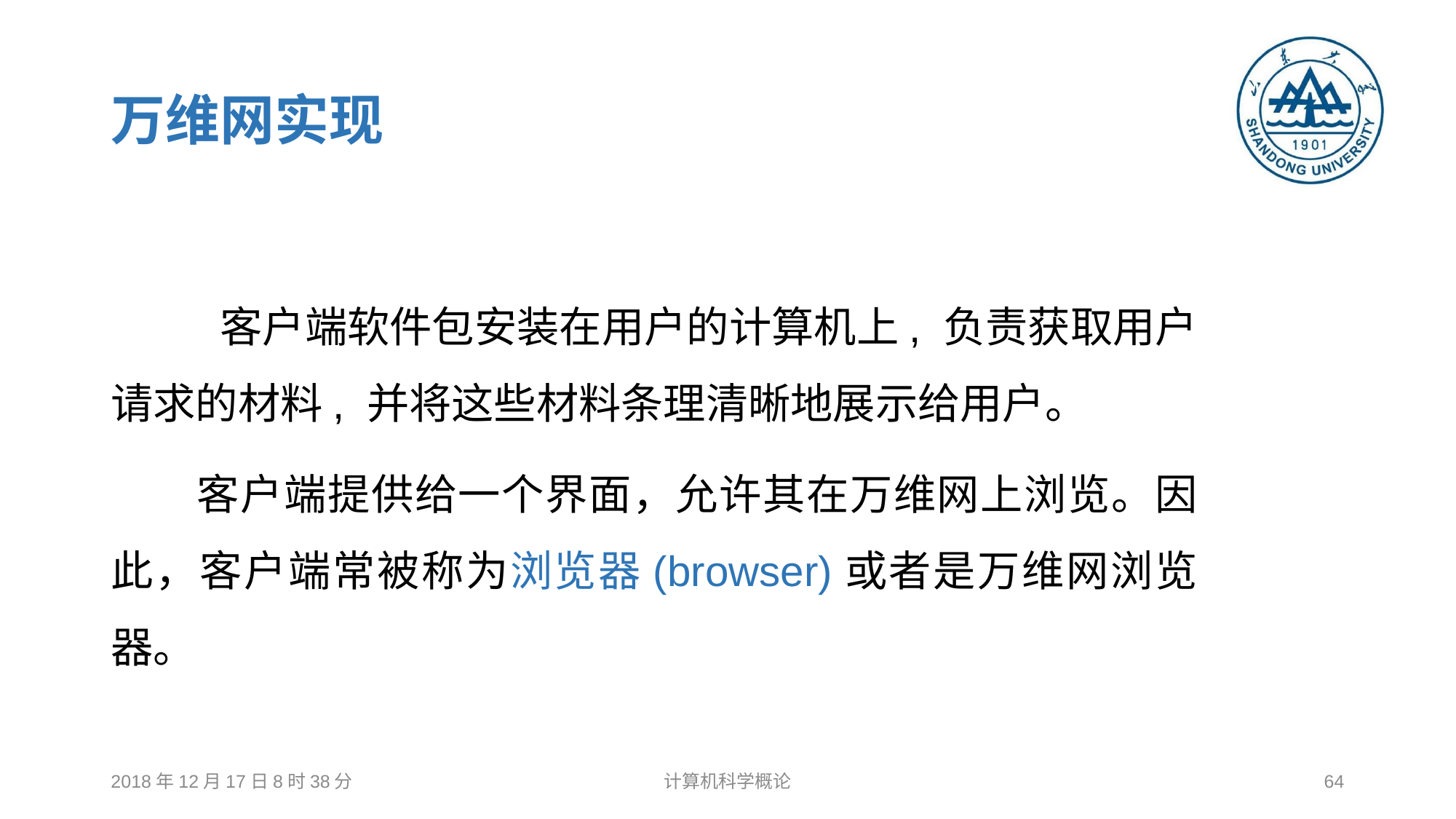

# 万维网实现
	客户端软件包安装在用户的计算机上, 负责获取用户请求的材料, 并将这些材料条理清晰地展示给用户。
       客户端提供给一个界面，允许其在万维网上浏览。因此，客户端常被称为浏览器(browser)或者是万维网浏览器。
2018年12月17日8时38分
计算机科学概论
64